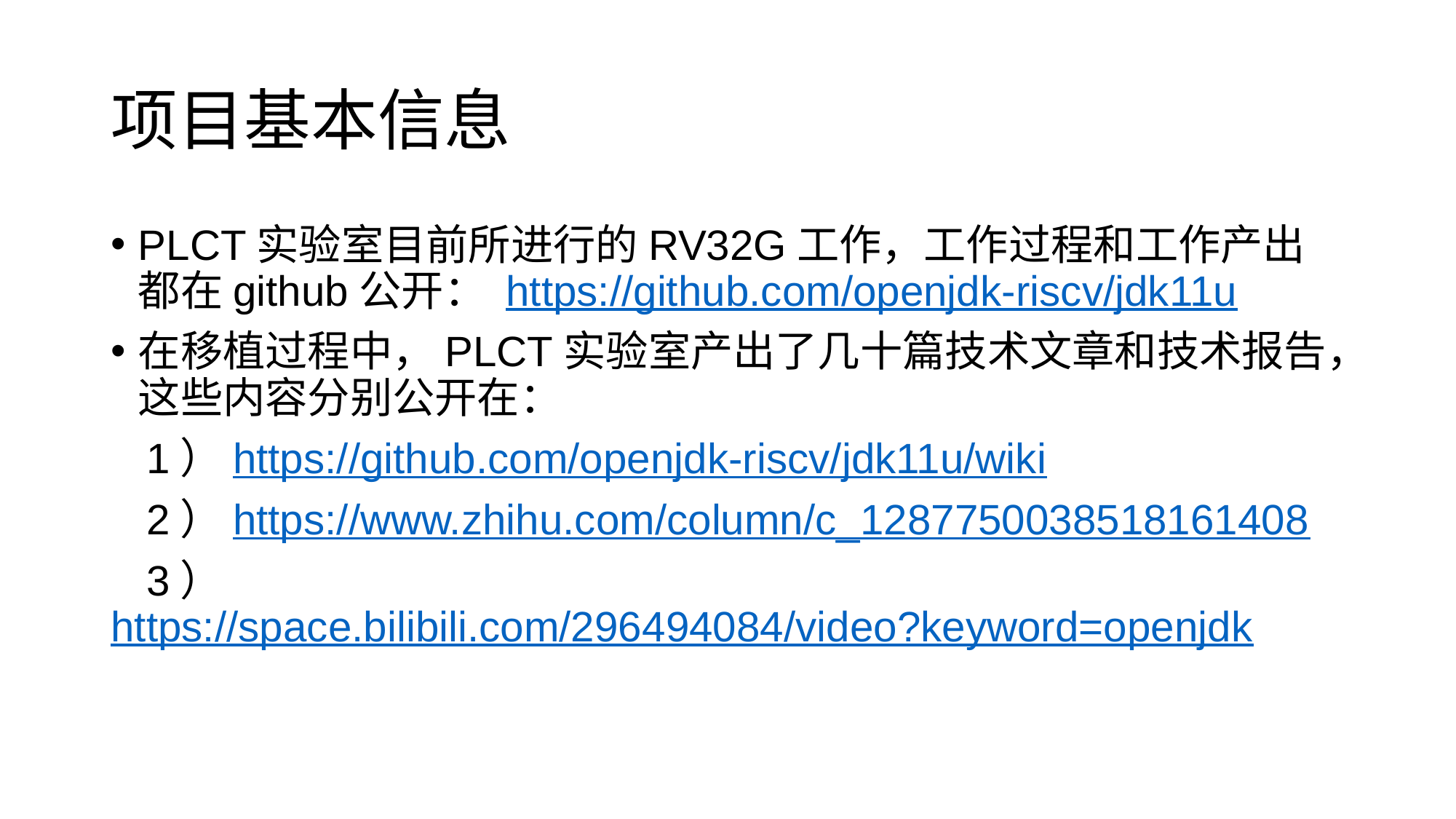

# 项目基本信息
PLCT实验室目前所进行的RV32G工作，工作过程和工作产出都在github公开： https://github.com/openjdk-riscv/jdk11u
在移植过程中，PLCT实验室产出了几十篇技术文章和技术报告，这些内容分别公开在：
   1）https://github.com/openjdk-riscv/jdk11u/wiki
   2）https://www.zhihu.com/column/c_1287750038518161408
   3）https://space.bilibili.com/296494084/video?keyword=openjdk